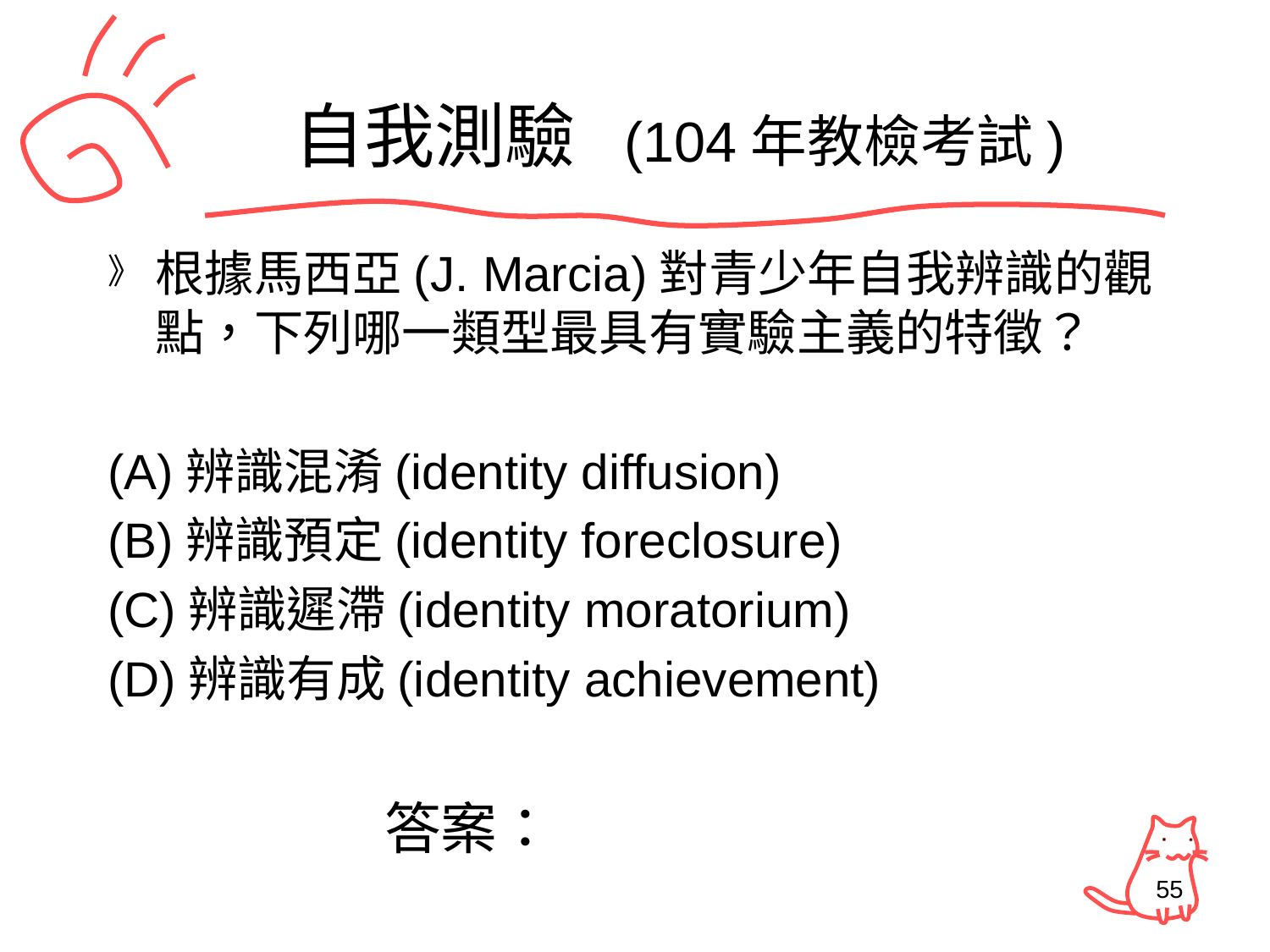

# 自我測驗  (104年教檢考試)
根據馬西亞(J. Marcia)對青少年自我辨識的觀點，下列哪一類型最具有實驗主義的特徵？

(A)辨識混淆(identity diffusion)
(B)辨識預定(identity foreclosure)
(C)辨識遲滯(identity moratorium)
(D)辨識有成(identity achievement)

答案：
55